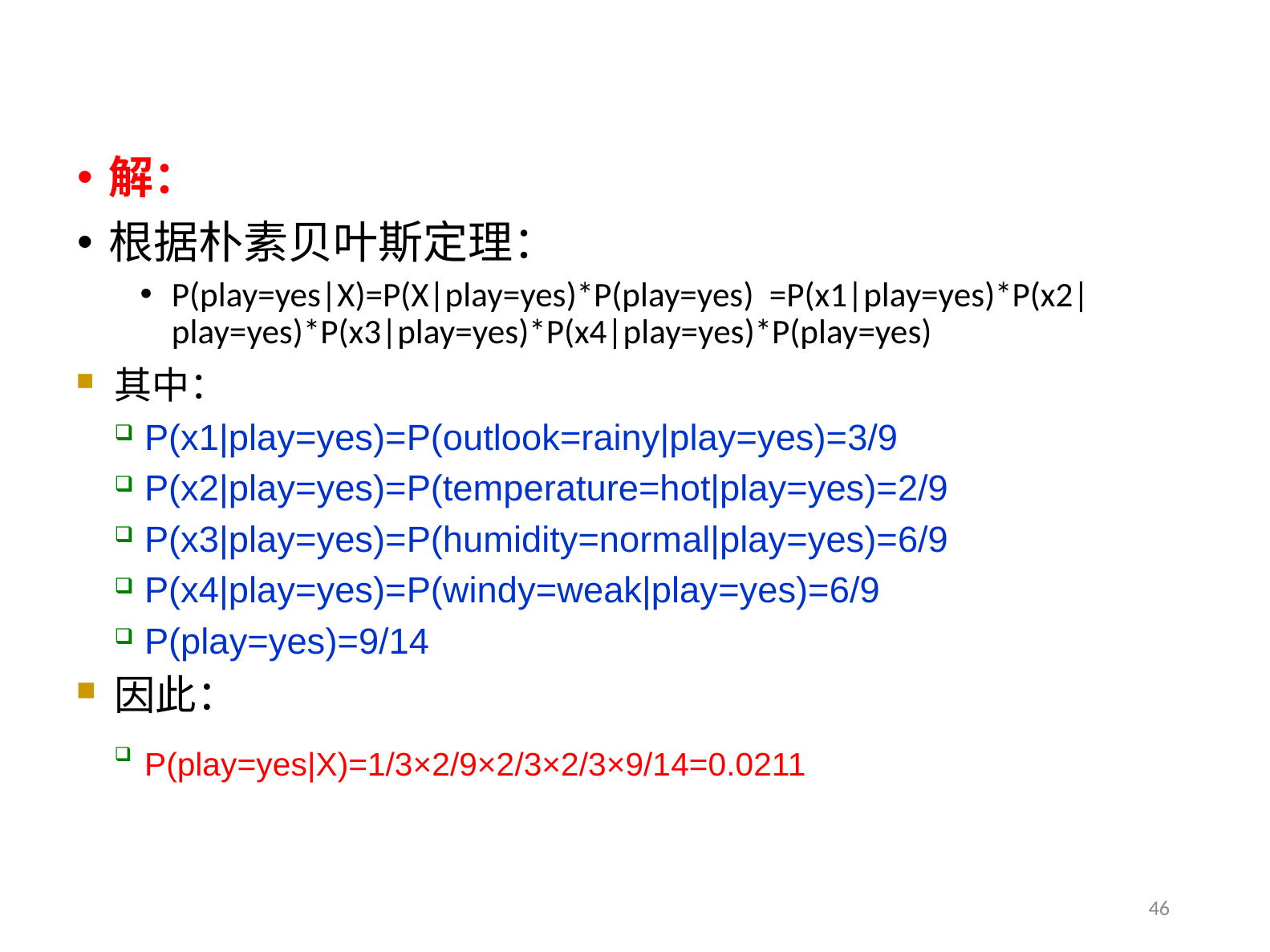

解：
根据朴素贝叶斯定理：
P(play=yes|X)=P(X|play=yes)*P(play=yes)  =P(x1|play=yes)*P(x2|play=yes)*P(x3|play=yes)*P(x4|play=yes)*P(play=yes)
其中：
P(x1|play=yes)=P(outlook=rainy|play=yes)=3/9
P(x2|play=yes)=P(temperature=hot|play=yes)=2/9
P(x3|play=yes)=P(humidity=normal|play=yes)=6/9
P(x4|play=yes)=P(windy=weak|play=yes)=6/9
P(play=yes)=9/14
因此：
P(play=yes|X)=1/3×2/9×2/3×2/3×9/14=0.0211

46